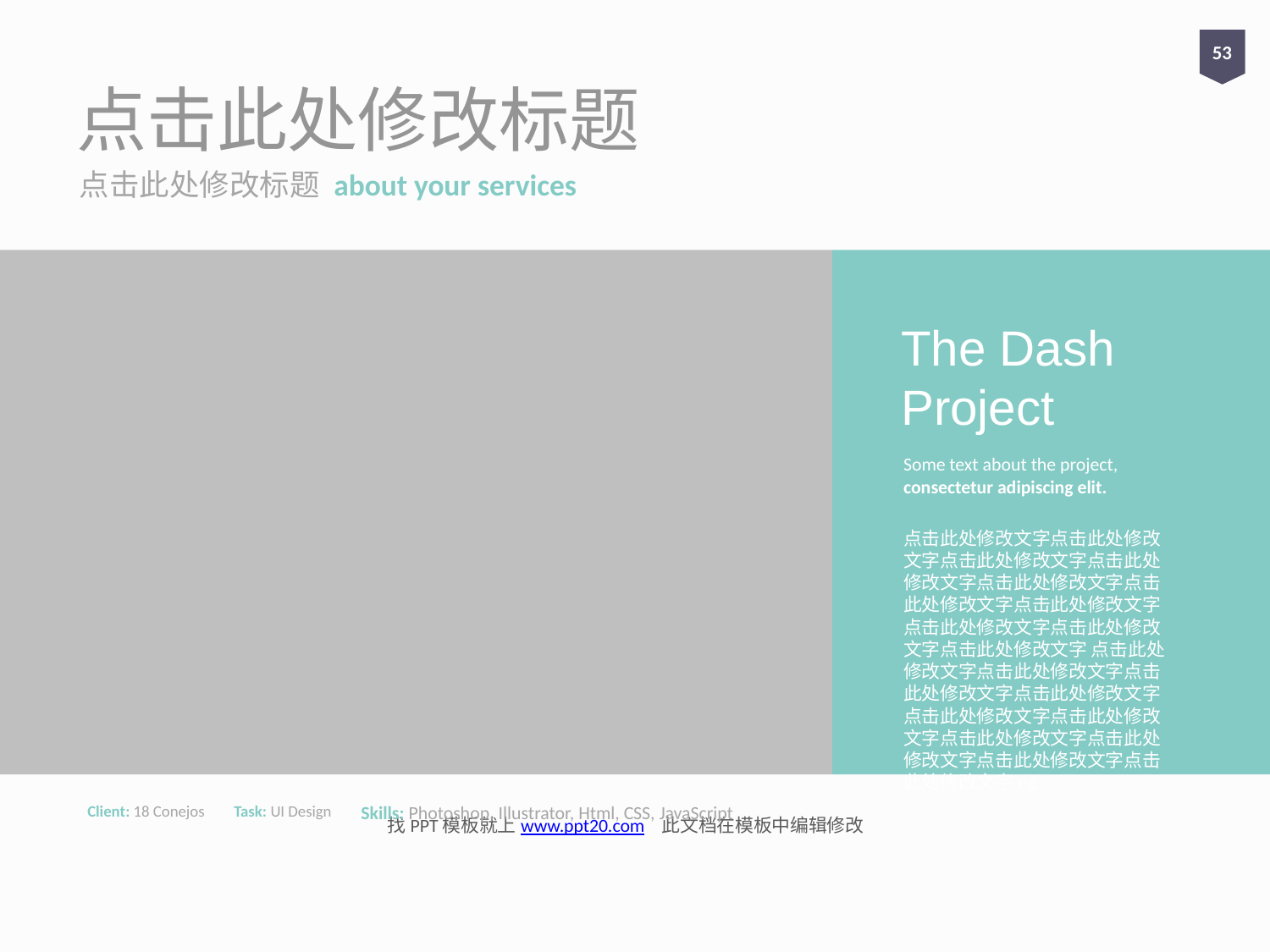

53
# 点击此处修改标题
点击此处修改标题 about your services

The Dash Project
Some text about the project, consectetur adipiscing elit.

点击此处修改文字点击此处修改文字点击此处修改文字点击此处修改文字点击此处修改文字点击此处修改文字点击此处修改文字点击此处修改文字点击此处修改文字点击此处修改文字 点击此处修改文字点击此处修改文字点击此处修改文字点击此处修改文字点击此处修改文字点击此处修改文字点击此处修改文字点击此处修改文字点击此处修改文字点击此处修改文字ng.
Client: 18 Conejos
Task: UI Design
Skills: Photoshop, Illustrator, Html, CSS, JavaScript